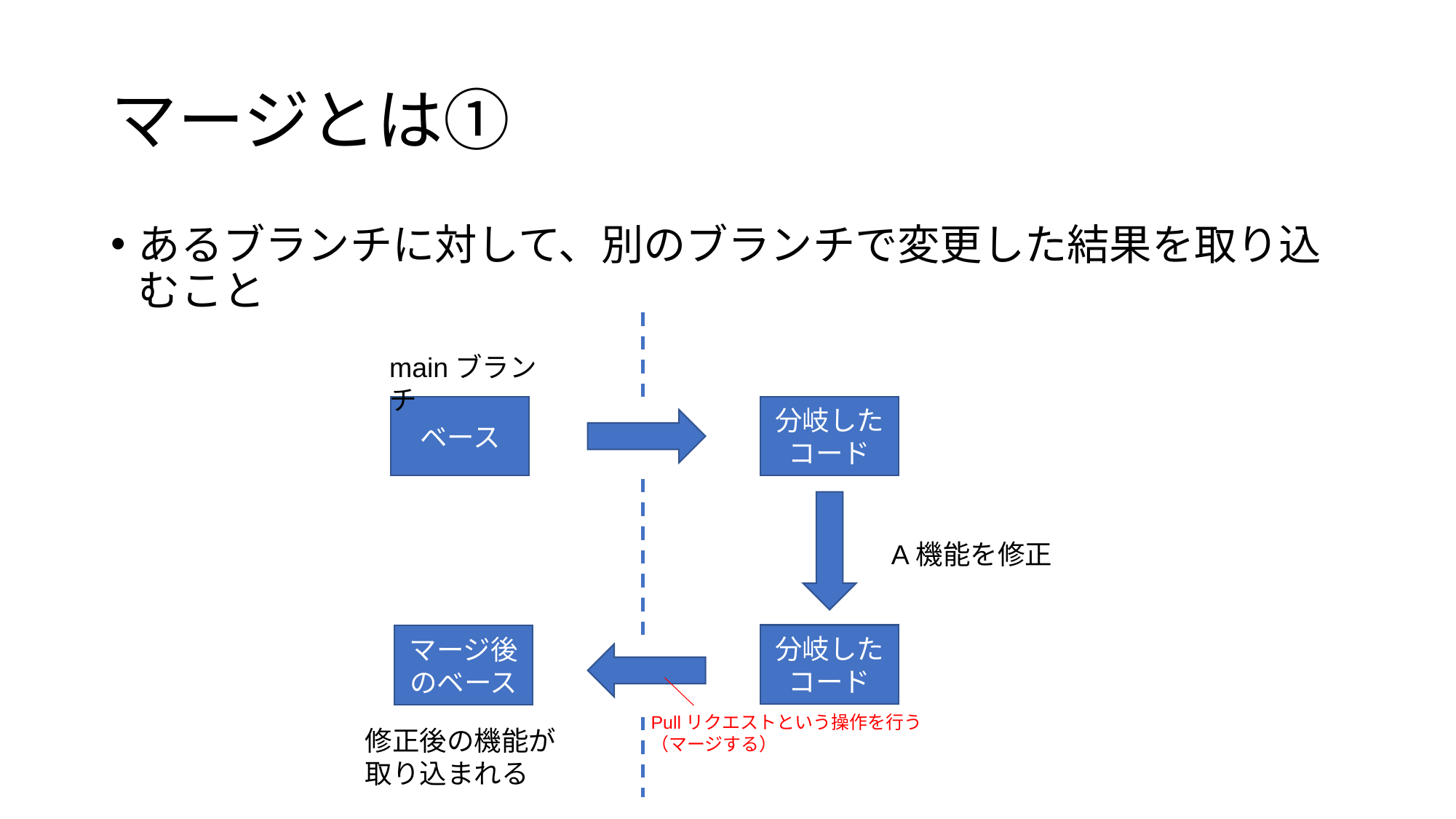

# マージとは①
あるブランチに対して、別のブランチで変更した結果を取り込むこと
mainブランチ

分岐したコード
ベース

A機能を修正
分岐したコード

マージ後のベース

Pullリクエストという操作を行う
（マージする）
修正後の機能が
取り込まれる